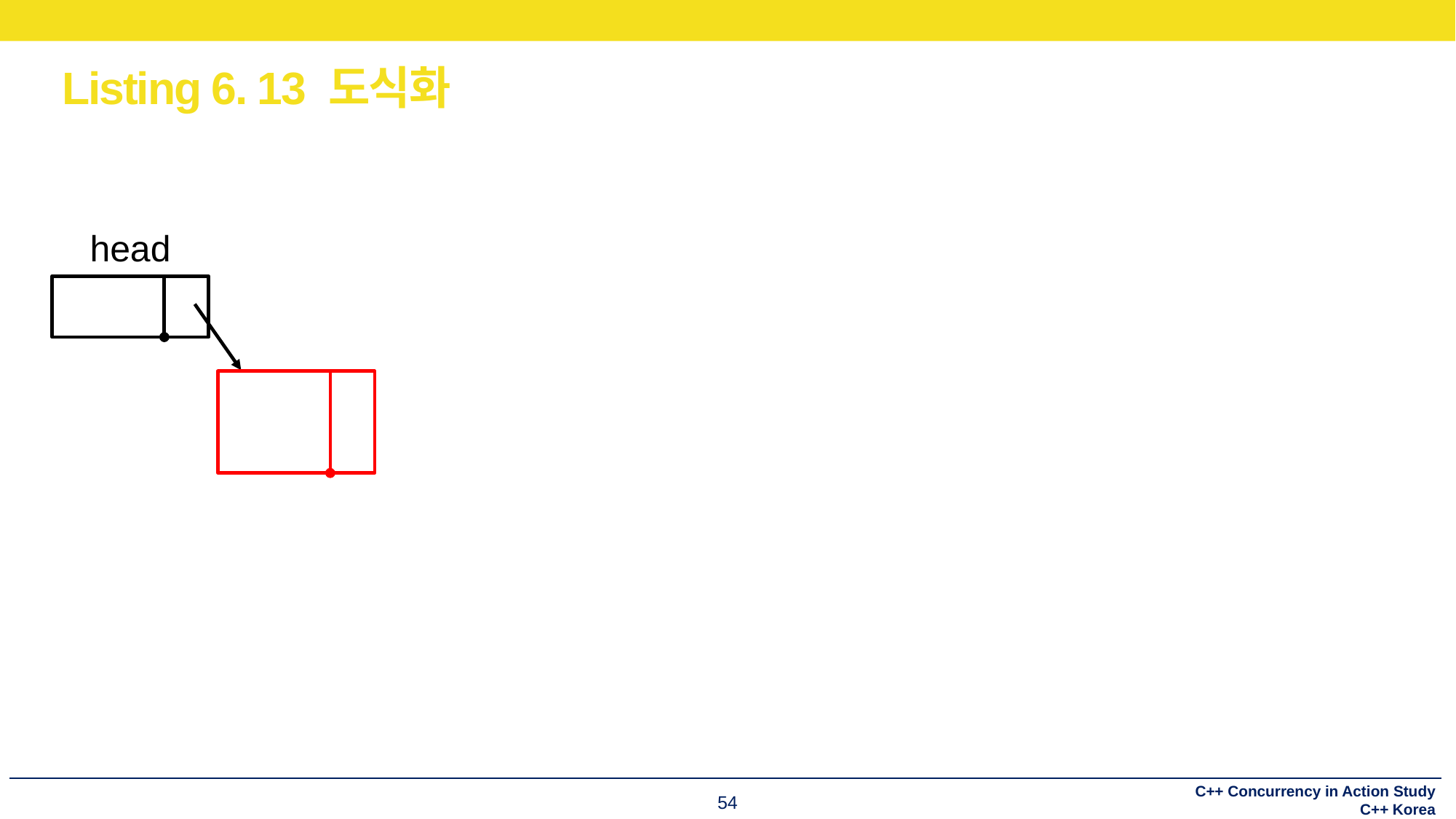

# Listing 6. 13 도식화
head

54